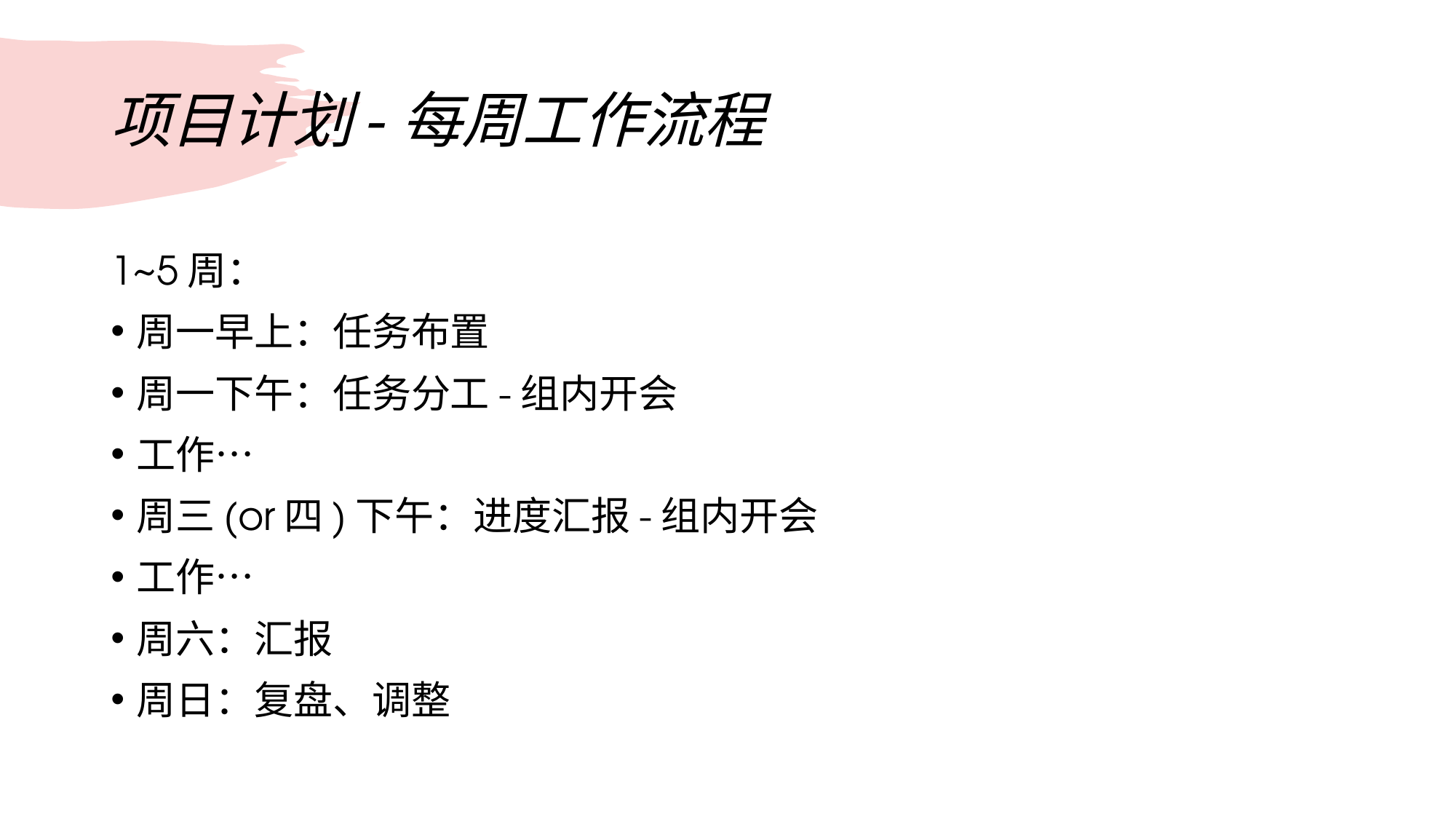

# 项目计划-每周工作流程
1~5周：
周一早上：任务布置
周一下午：任务分工-组内开会
工作…
周三(or四)下午：进度汇报-组内开会
工作…
周六：汇报
周日：复盘、调整